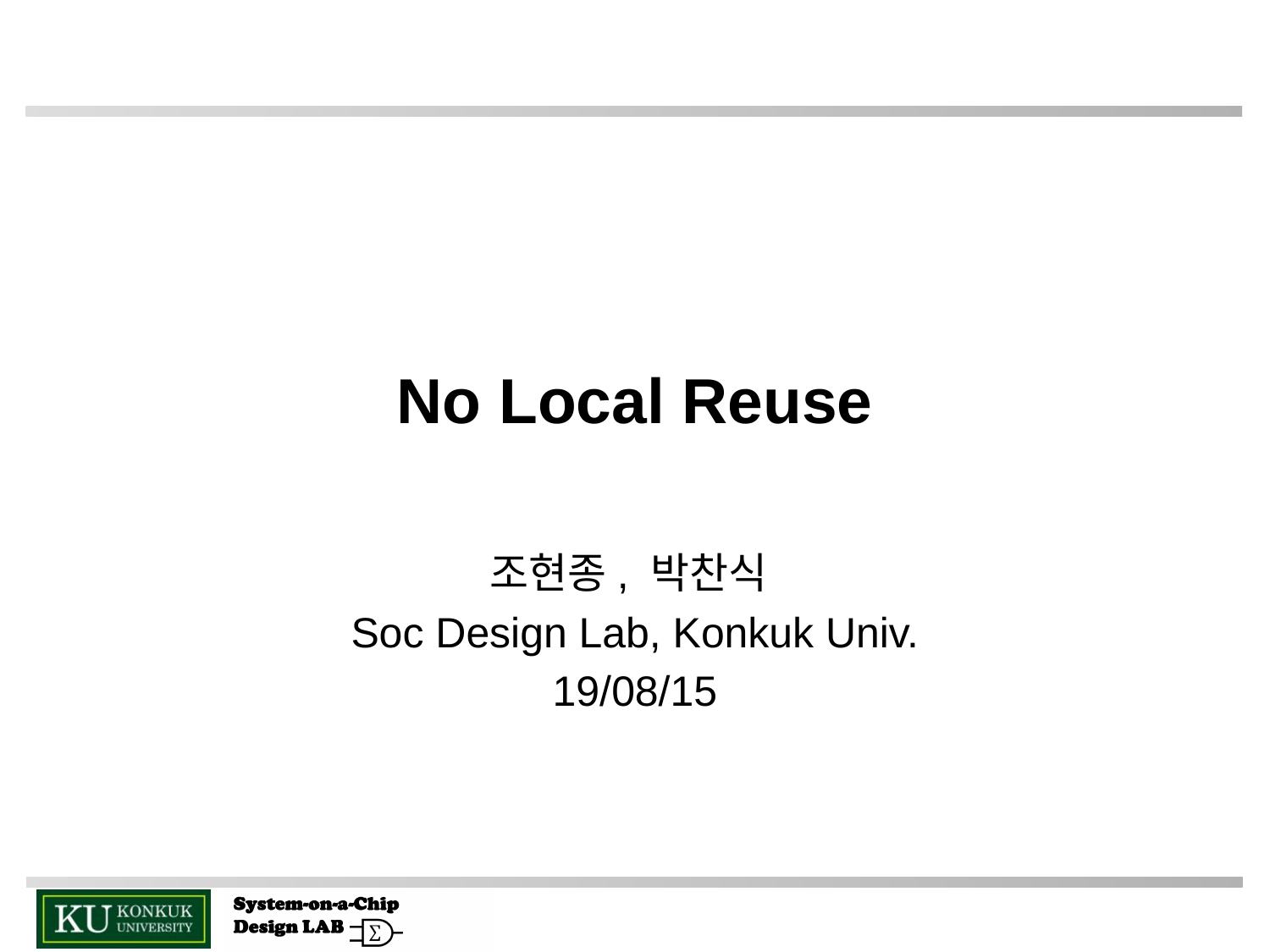

# No Local Reuse
조현종, 박찬식
Soc Design Lab, Konkuk Univ.
19/08/15